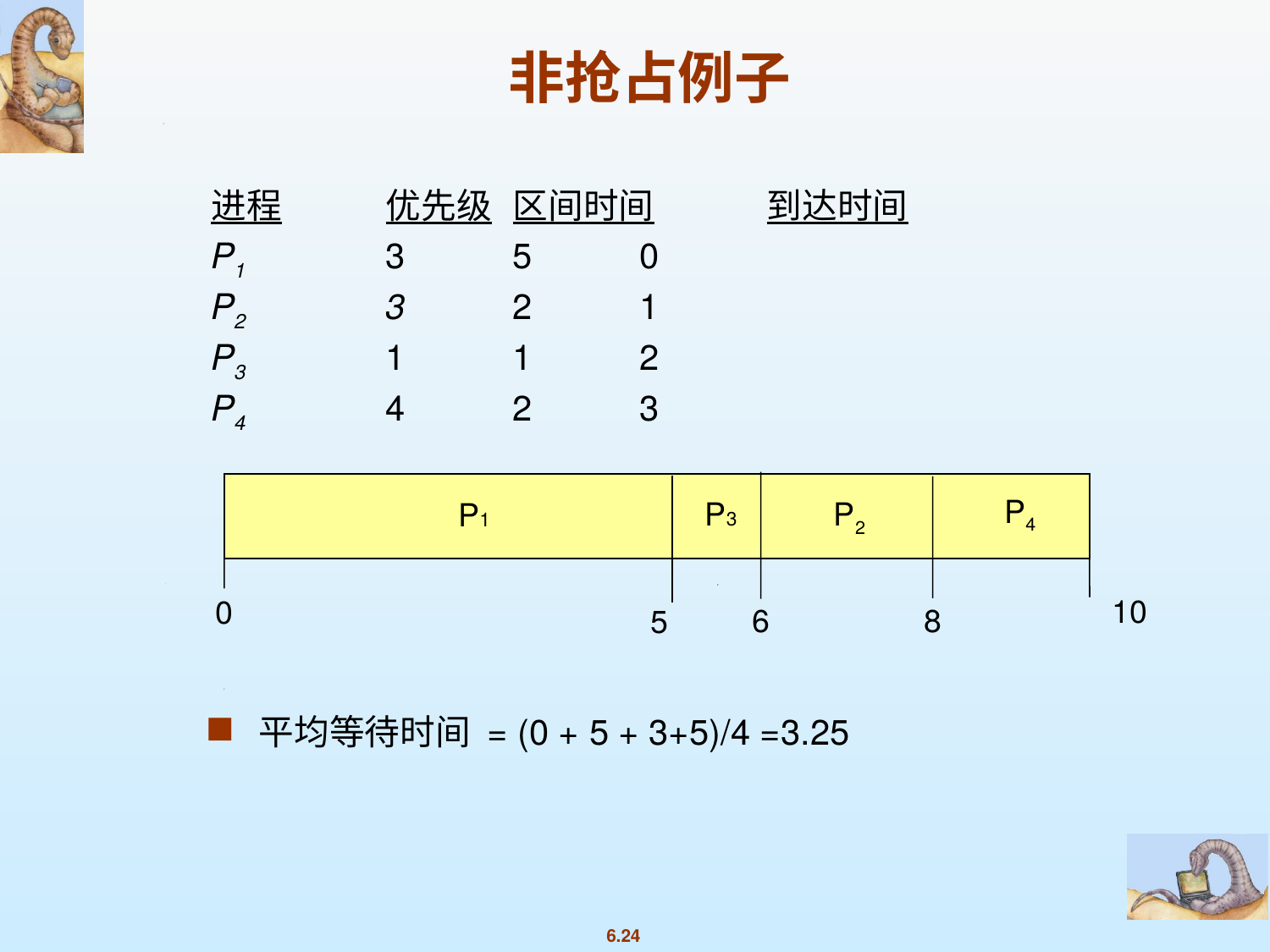

非抢占例子
进程	优先级	区间时间	到达时间
P1		3	5	0
P2		3	2	1
P3		1	1	2
P4		4	2	3

平均等待时间 = (0 + 5 + 3+5)/4 =3.25

P3
P4
P1
P2

0
6
8
5
10